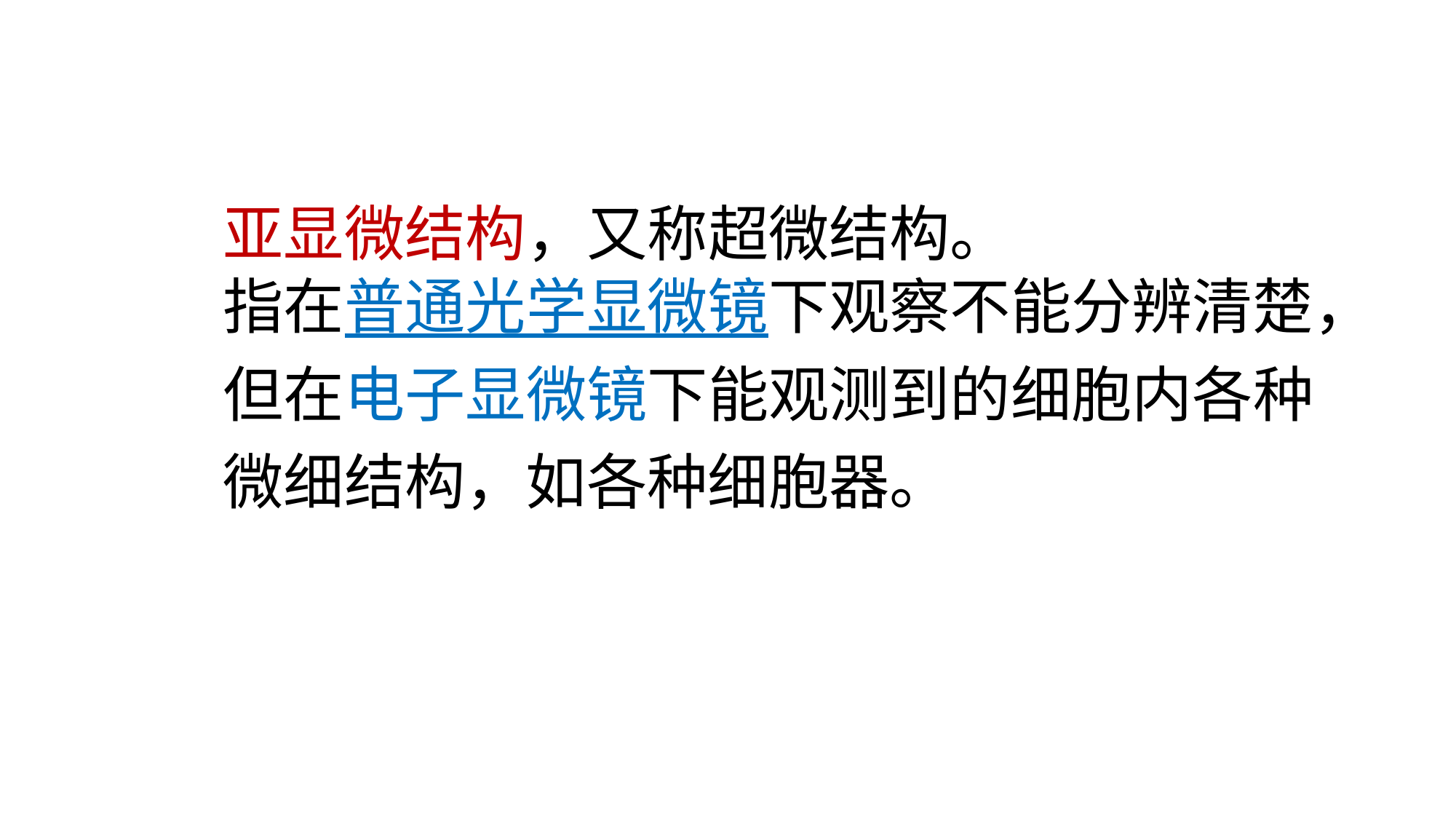

亚显微结构，又称超微结构。
指在普通光学显微镜下观察不能分辨清楚，但在电子显微镜下能观测到的细胞内各种微细结构，如各种细胞器。